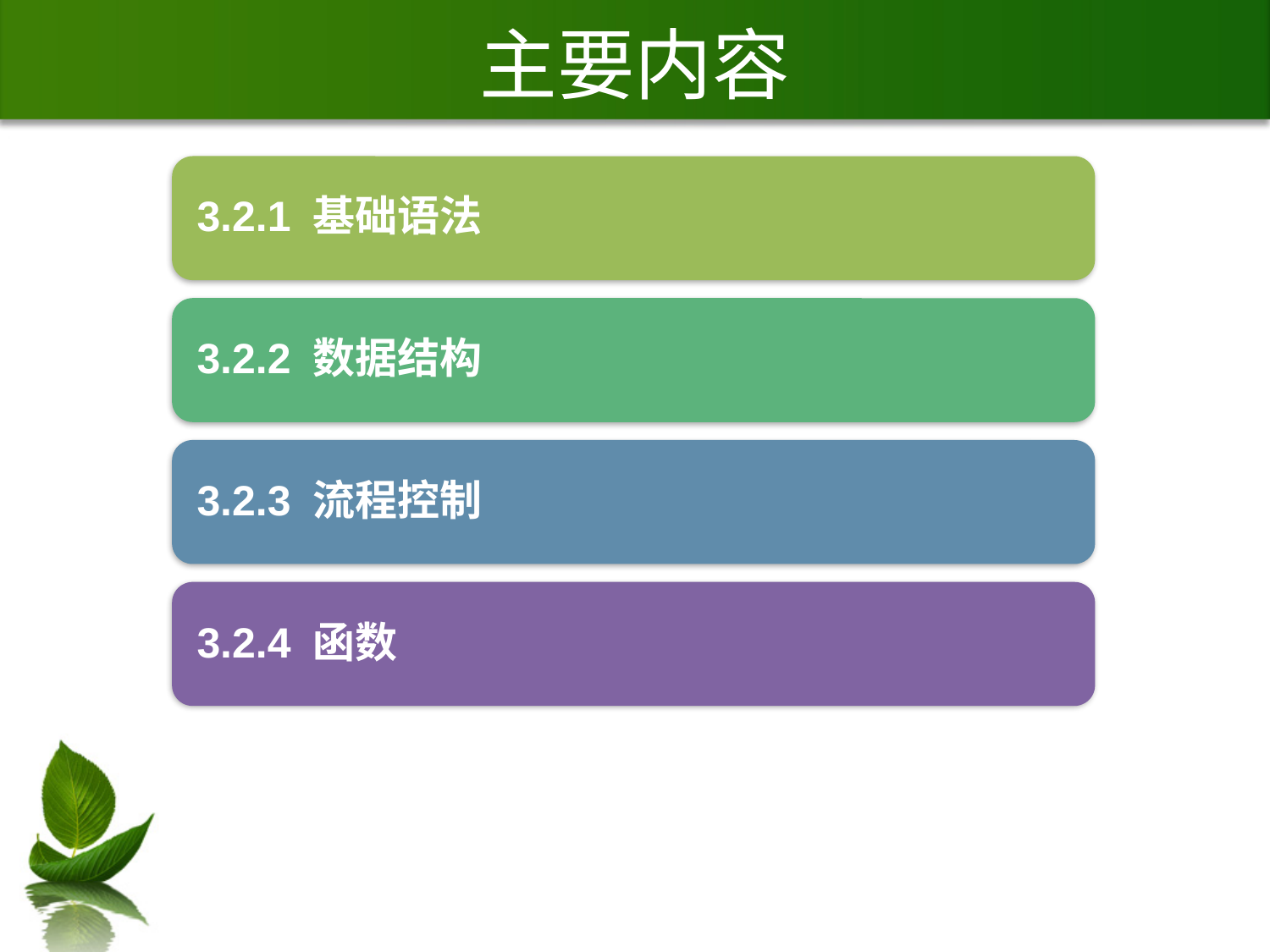

# 主要内容
3.2.1 基础语法
3.2.2 数据结构
3.2.3 流程控制
3.2.4 函数